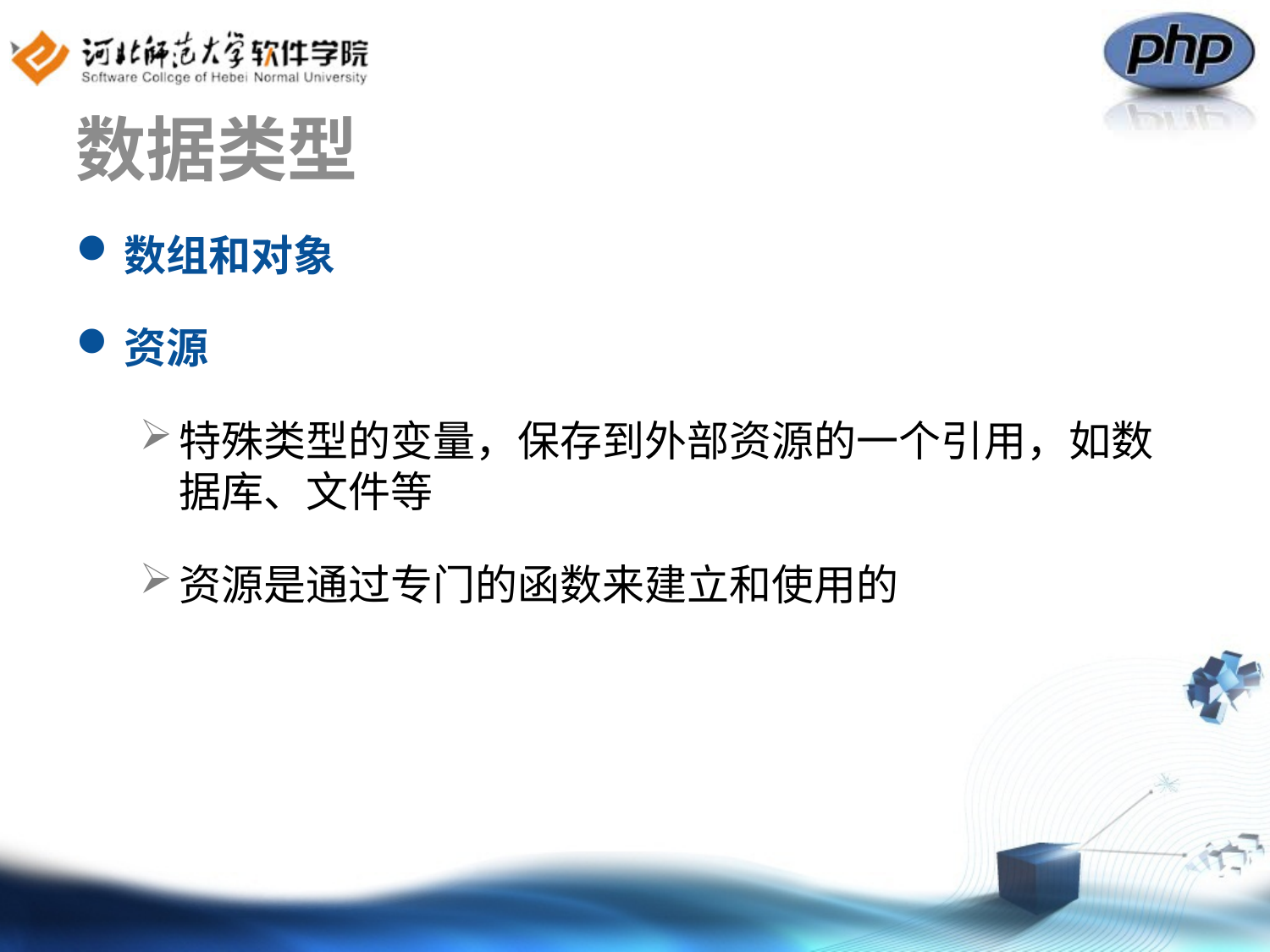

# 数据类型
数组和对象
资源
特殊类型的变量，保存到外部资源的一个引用，如数据库、文件等
资源是通过专门的函数来建立和使用的